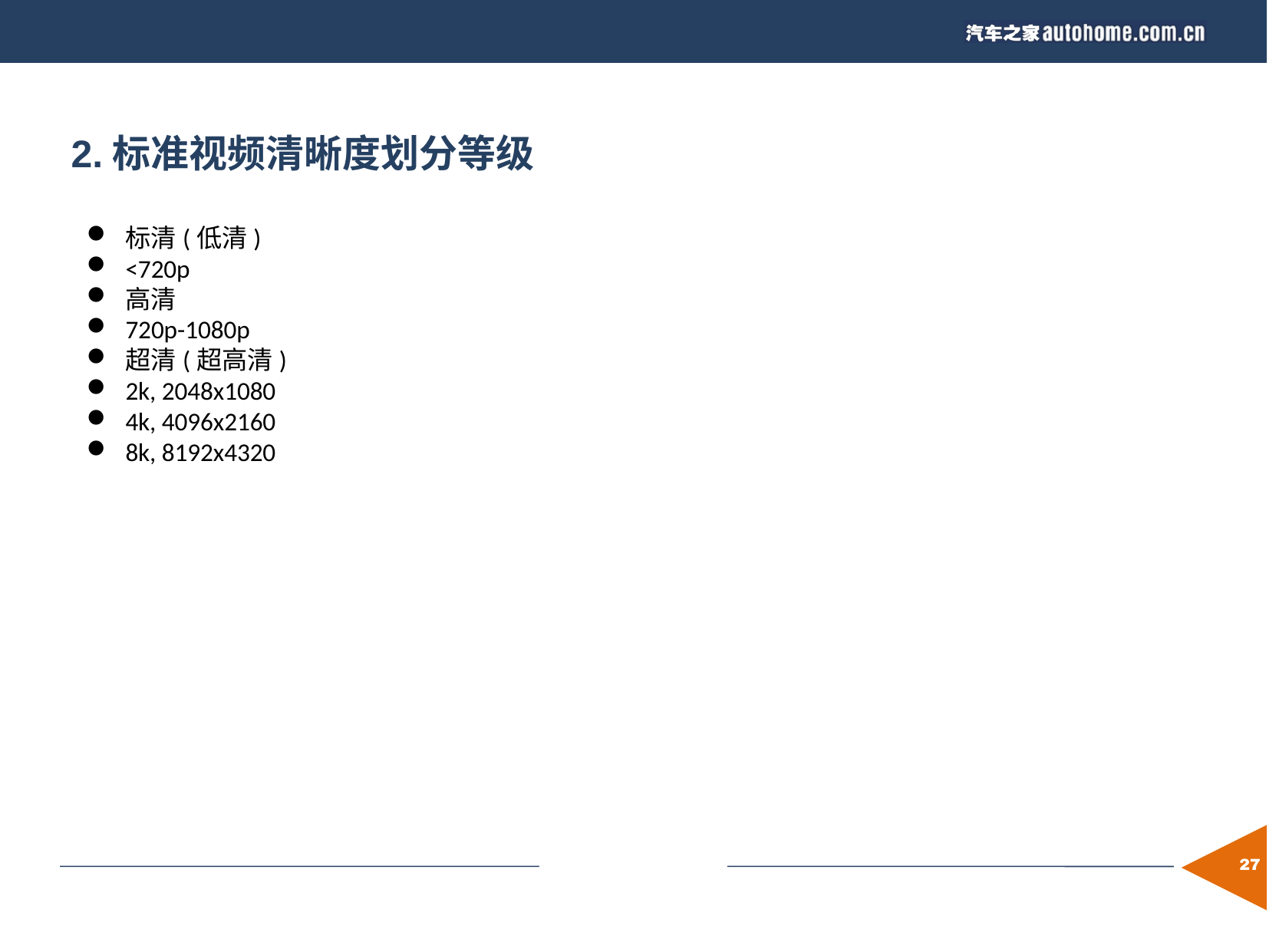

2.标准视频清晰度划分等级
标清(低清)
<720p
高清
720p-1080p
超清(超高清)
2k, 2048x1080
4k, 4096x2160
8k, 8192x4320
27